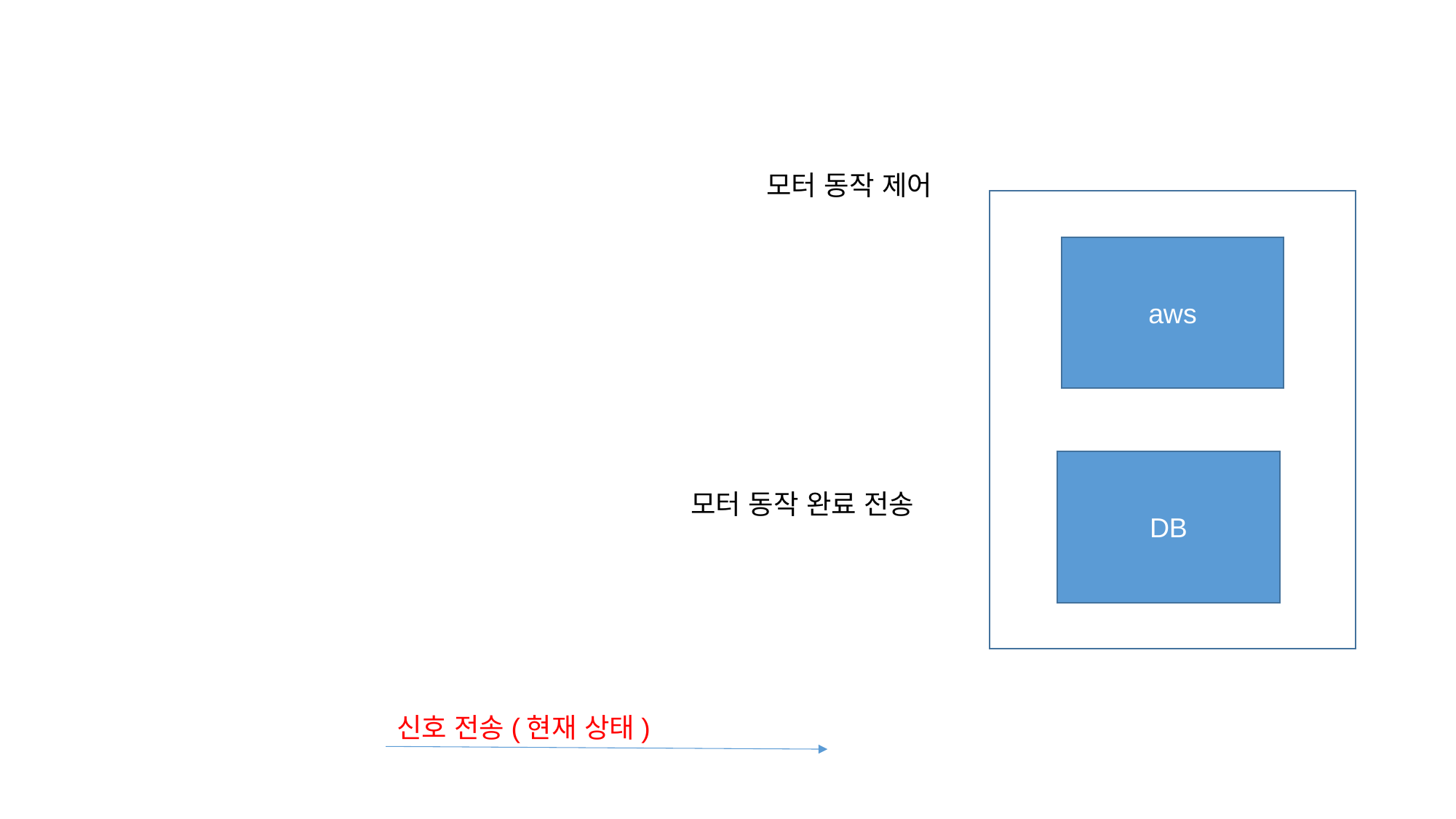

급수기
모터 동작 제어

aws
DB
모터 동작 완료 전송
신호 전송(현재 상태)